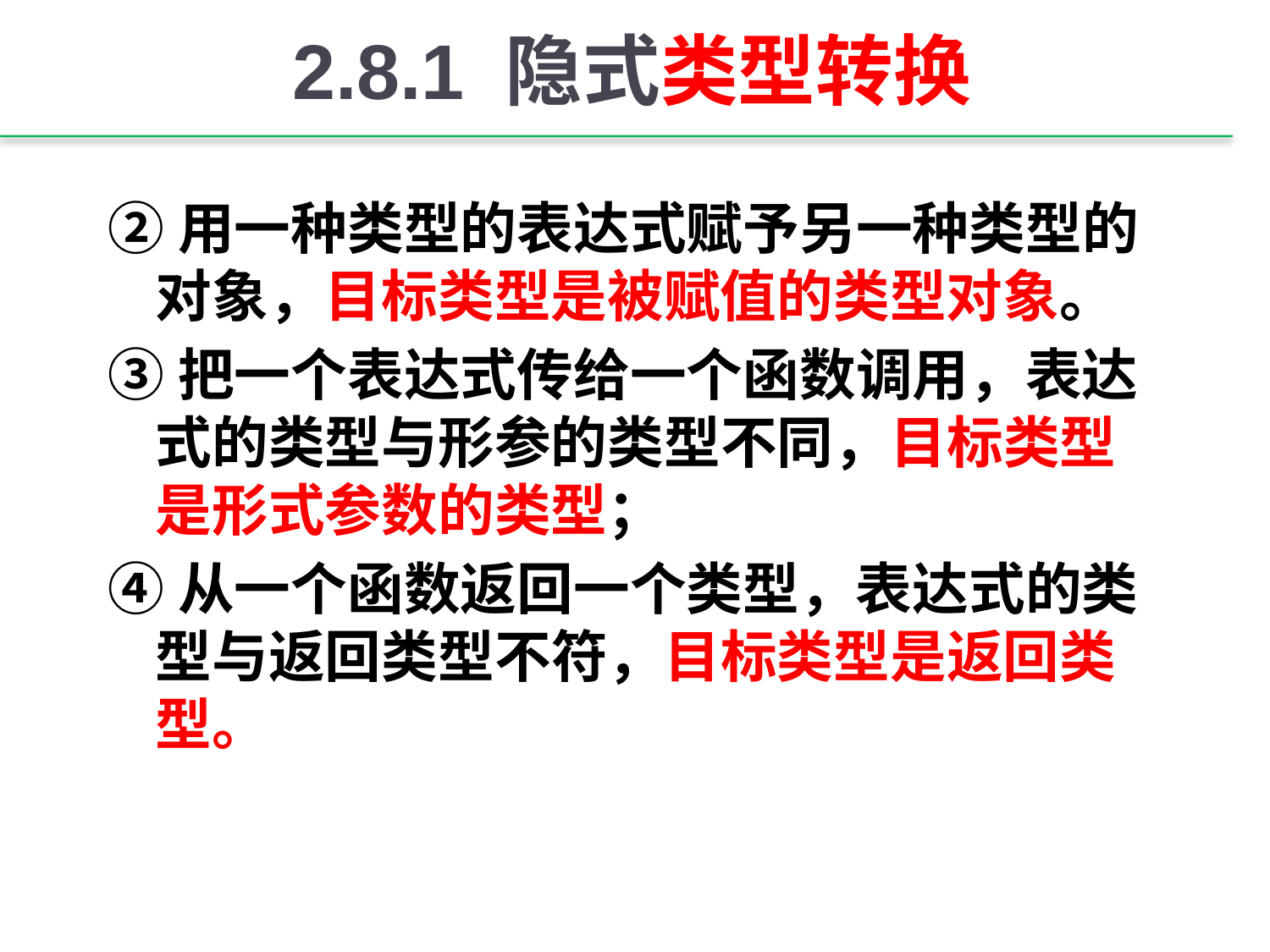

# 2.8.1 隐式类型转换
②用一种类型的表达式赋予另一种类型的对象，目标类型是被赋值的类型对象。
③把一个表达式传给一个函数调用，表达式的类型与形参的类型不同，目标类型是形式参数的类型；
④从一个函数返回一个类型，表达式的类型与返回类型不符，目标类型是返回类型。